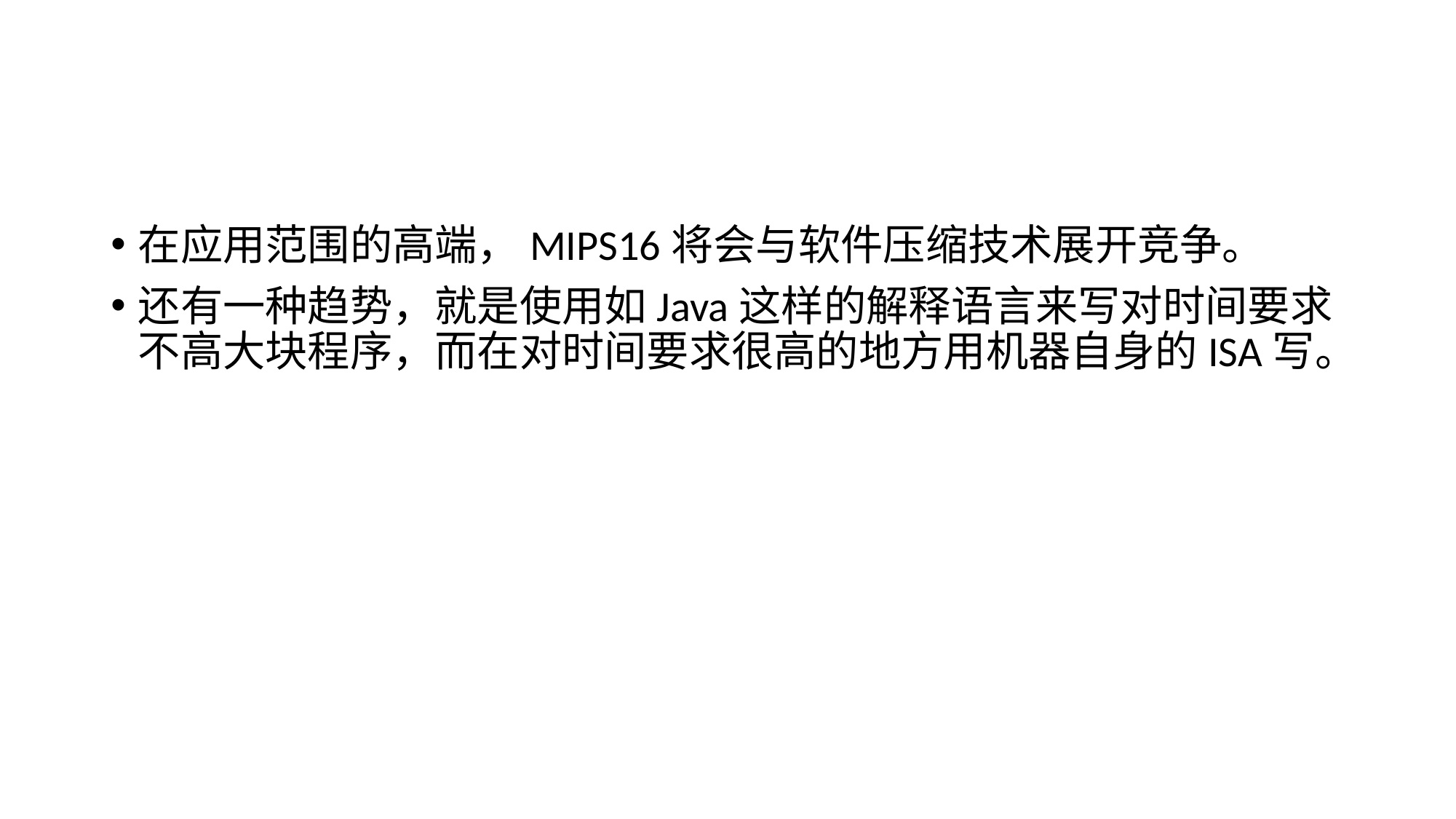

#
在应用范围的高端，MIPS16将会与软件压缩技术展开竞争。
还有一种趋势，就是使用如Java这样的解释语言来写对时间要求不高大块程序，而在对时间要求很高的地方用机器自身的ISA写。